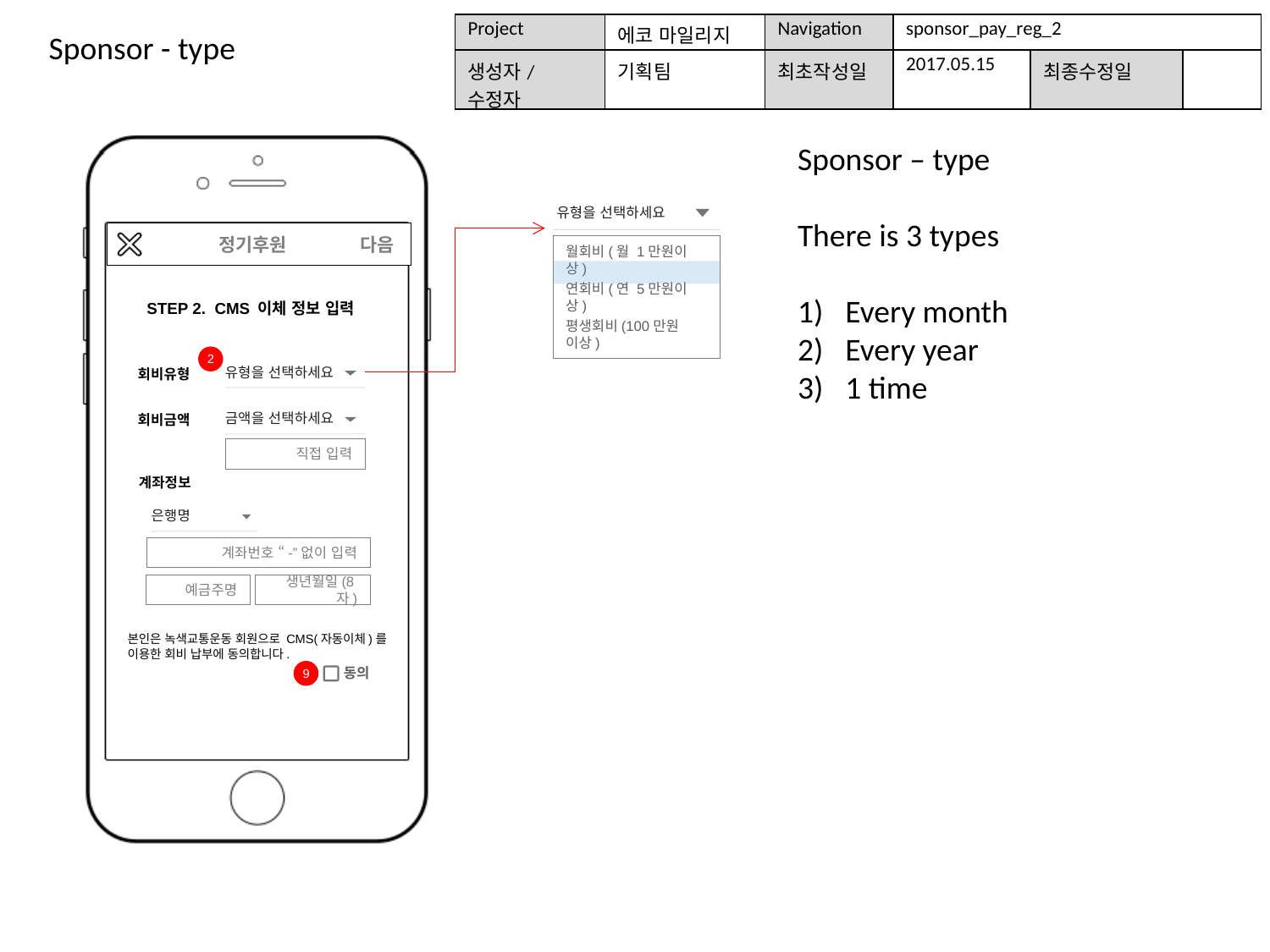

| Project | 에코 마일리지 | Navigation | sponsor\_pay\_reg\_2 |  |  |
| --- | --- | --- | --- | --- | --- |
| 생성자/수정자 | 기획팀 | 최초작성일 | 2017.05.15 | 최종수정일 |  |
Sponsor - type
Sponsor – type

There is 3 types

Every month
Every year
1 time
유형을 선택하세요

                   정기후원
다음

월회비(월 1만원이상)
연회비(연 5만원이상)
평생회비(100만원 이상)

STEP 2.  CMS 이체 정보 입력
2
유형을 선택하세요

회비유형
금액을 선택하세요

회비금액
 직접 입력
계좌정보
은행명

 계좌번호 “-”없이 입력
예금주명
생년월일(8자)
본인은 녹색교통운동 회원으로 CMS(자동이체)를 이용한 회비 납부에 동의합니다.
동의
9